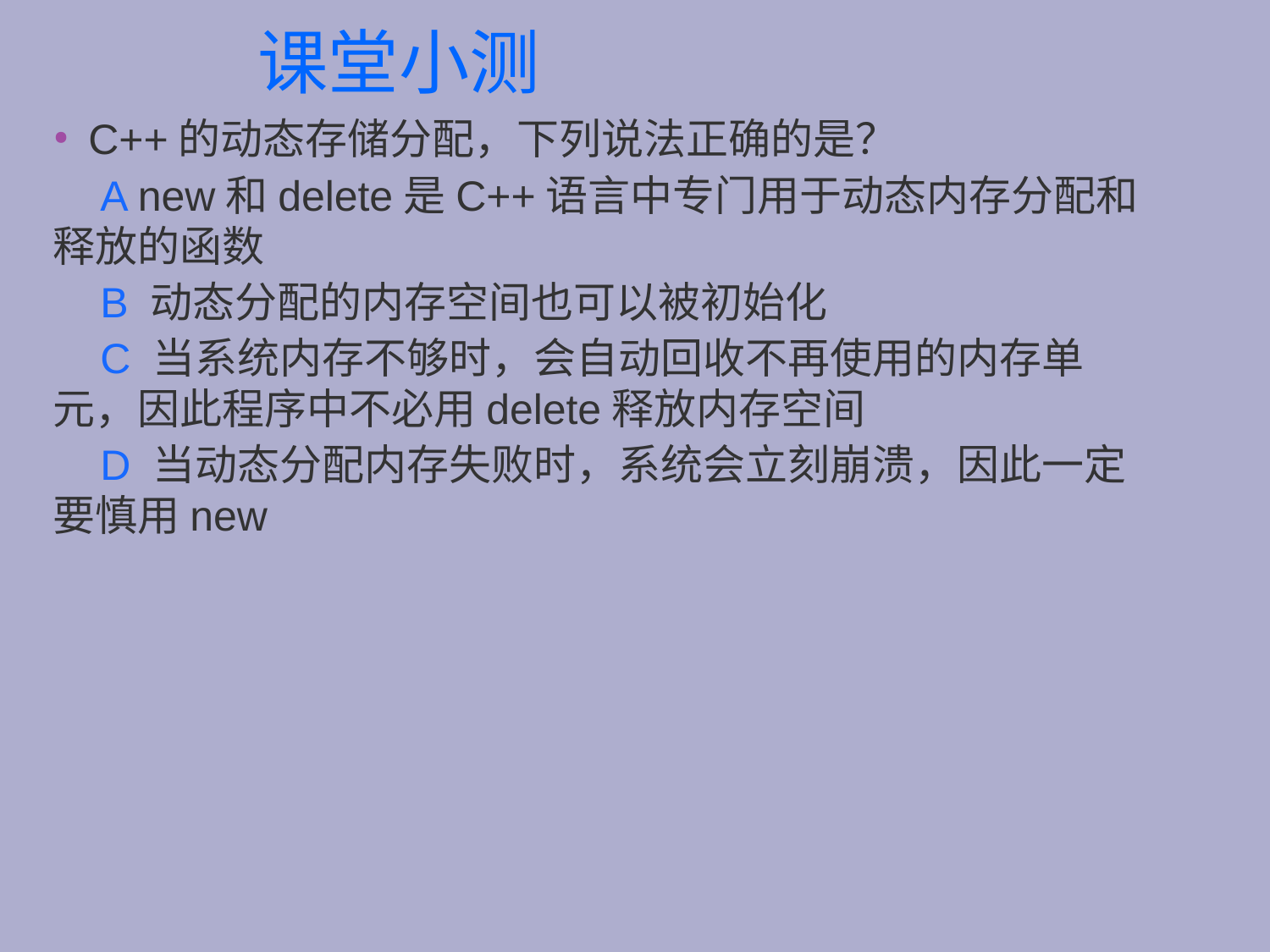

# 课堂小测
C++的动态存储分配，下列说法正确的是？
    A new和delete是C++语言中专门用于动态内存分配和释放的函数
    B 动态分配的内存空间也可以被初始化
    C 当系统内存不够时，会自动回收不再使用的内存单元，因此程序中不必用delete释放内存空间
    D 当动态分配内存失败时，系统会立刻崩溃，因此一定要慎用new